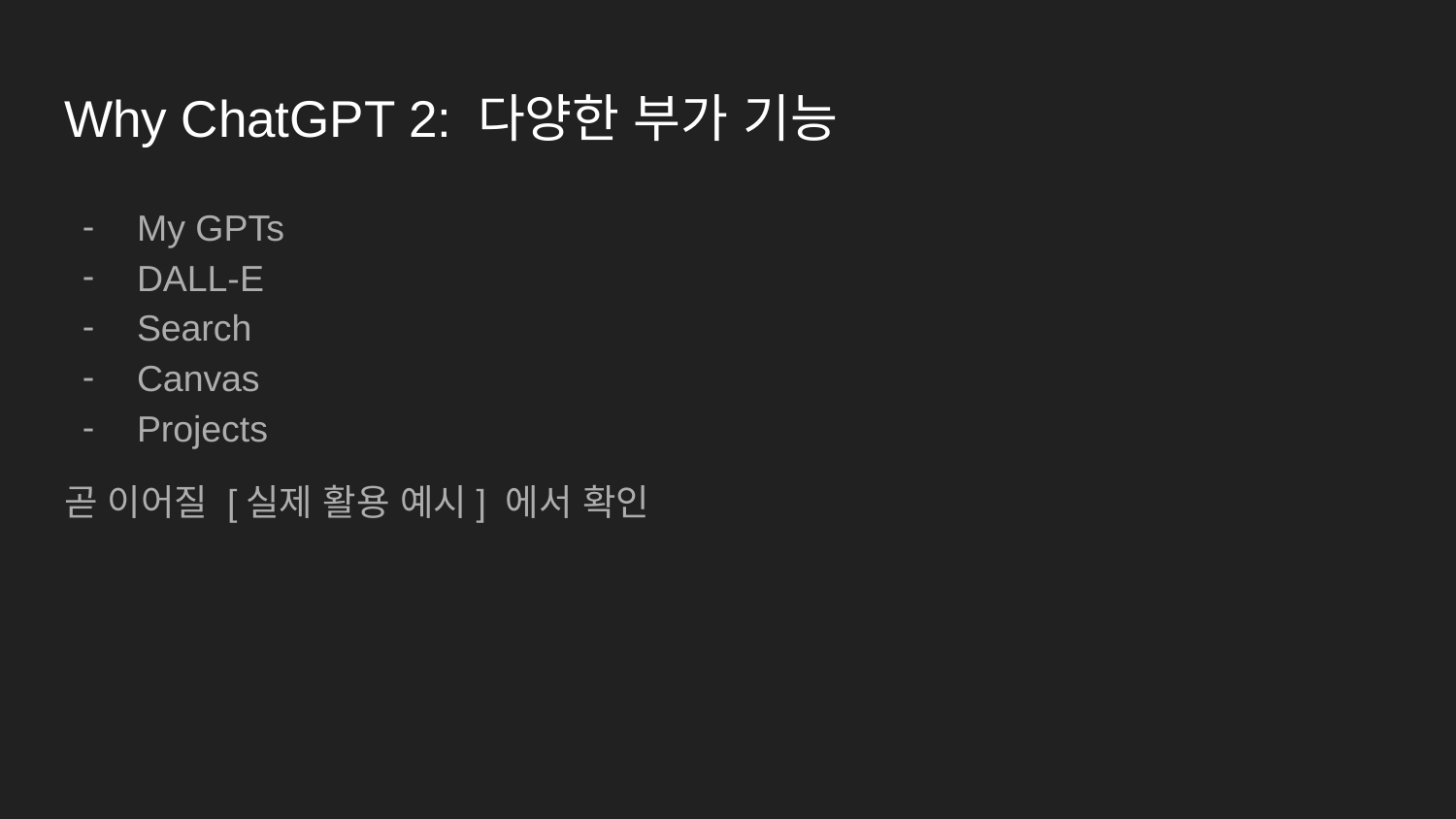

# Why ChatGPT 2: 다양한 부가 기능
My GPTs
DALL-E
Search
Canvas
Projects
곧 이어질 [실제 활용 예시] 에서 확인